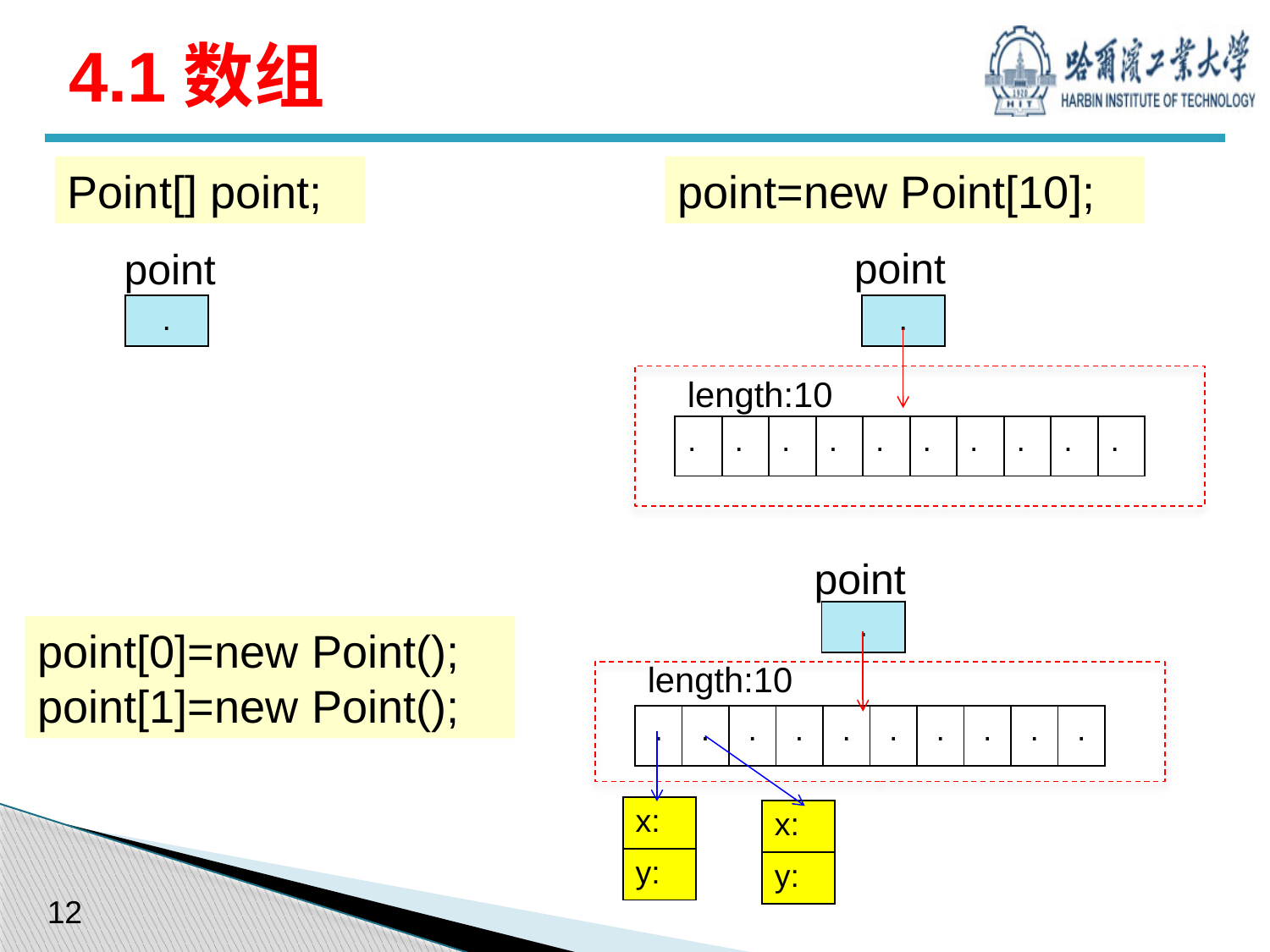

# 4.1数组
Point[] point;
point=new Point[10];
point
point
| . |
| --- |
| . |
| --- |

length:10
| . | . | . | . | . | . | . | . | . | . |
| --- | --- | --- | --- | --- | --- | --- | --- | --- | --- |
point
| . |
| --- |
point[0]=new Point();
point[1]=new Point();
length:10

| . | . | . | . | . | . | . | . | . | . |
| --- | --- | --- | --- | --- | --- | --- | --- | --- | --- |
| x: |
| --- |
| y: |
| x: |
| --- |
| y: |